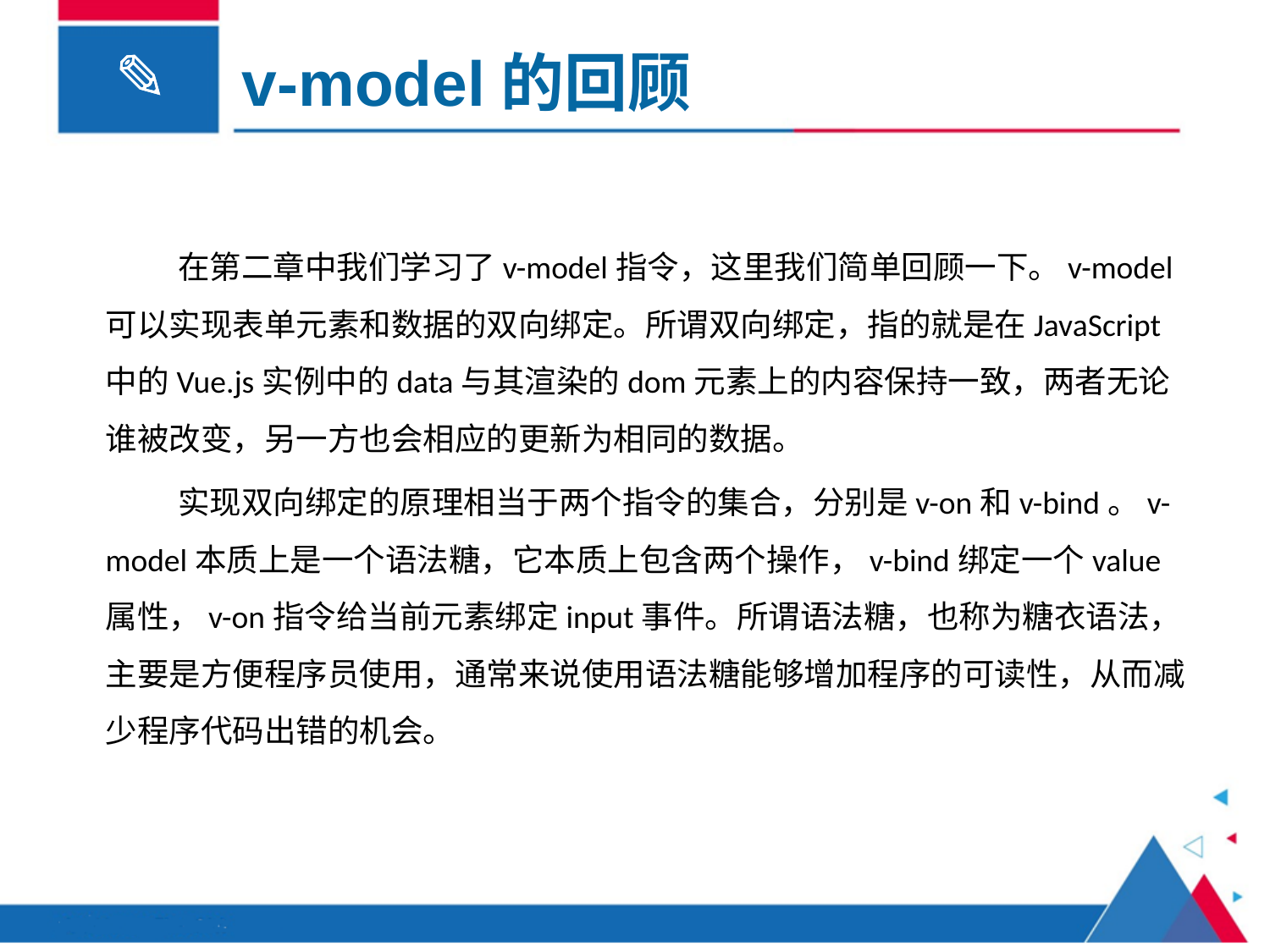

v-model的回顾
         在第二章中我们学习了v-model指令，这里我们简单回顾一下。v-model可以实现表单元素和数据的双向绑定。所谓双向绑定，指的就是在JavaScript中的Vue.js实例中的data与其渲染的dom元素上的内容保持一致，两者无论谁被改变，另一方也会相应的更新为相同的数据。
         实现双向绑定的原理相当于两个指令的集合，分别是v-on和v-bind。v-model本质上是一个语法糖，它本质上包含两个操作，v-bind绑定一个value属性，v-on指令给当前元素绑定input事件。所谓语法糖，也称为糖衣语法，主要是方便程序员使用，通常来说使用语法糖能够增加程序的可读性，从而减少程序代码出错的机会。